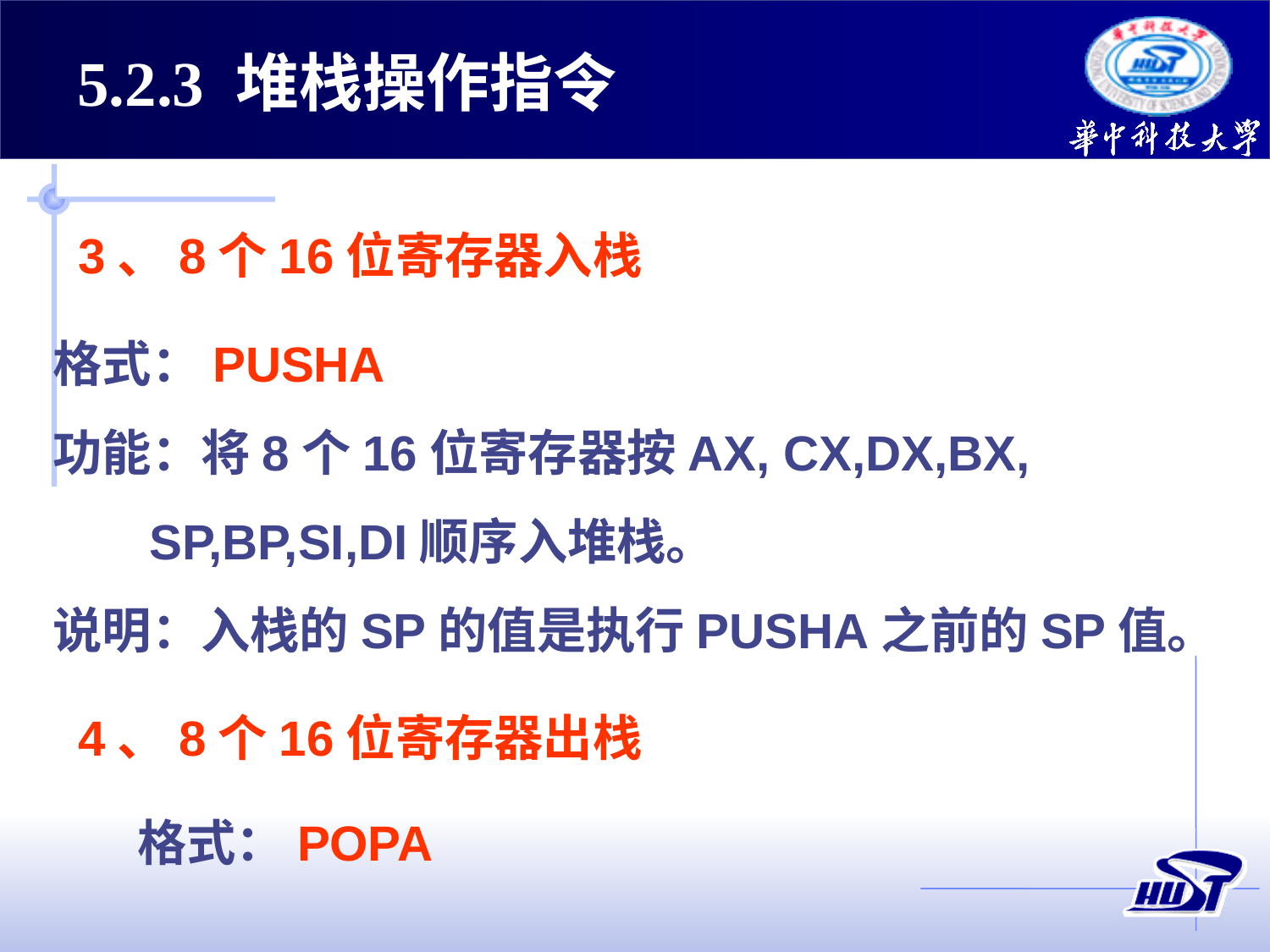

5.2.3 堆栈操作指令
3、8个16位寄存器入栈

格式：PUSHA
功能：将8个16位寄存器按AX, CX,DX,BX,
       SP,BP,SI,DI顺序入堆栈。
说明：入栈的SP的值是执行PUSHA之前的SP值。
4、8个16位寄存器出栈
格式：POPA